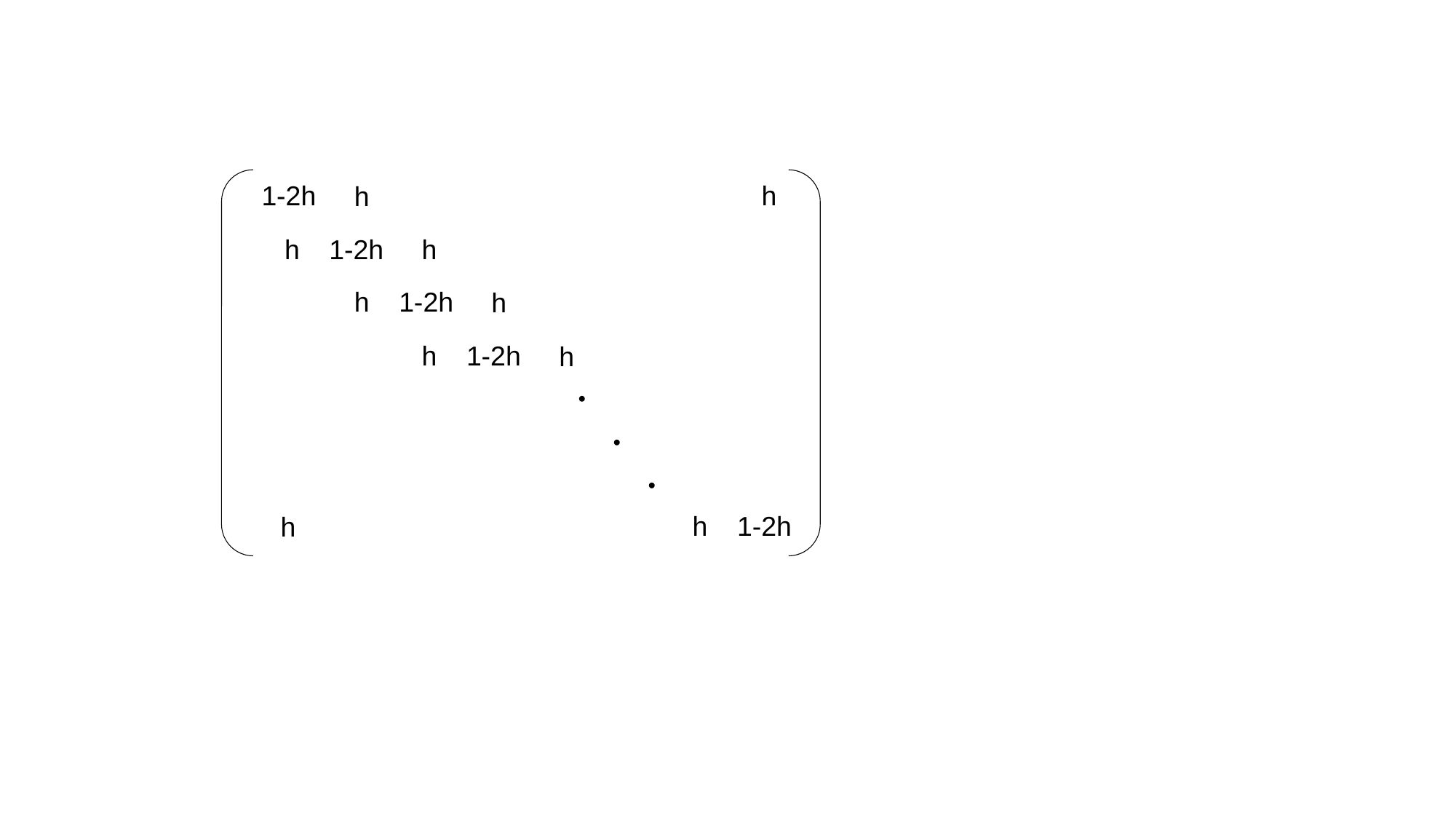

h
1-2h
h
h
1-2h
h
h
1-2h
h
h
1-2h
h
・
・
・
h
1-2h
h